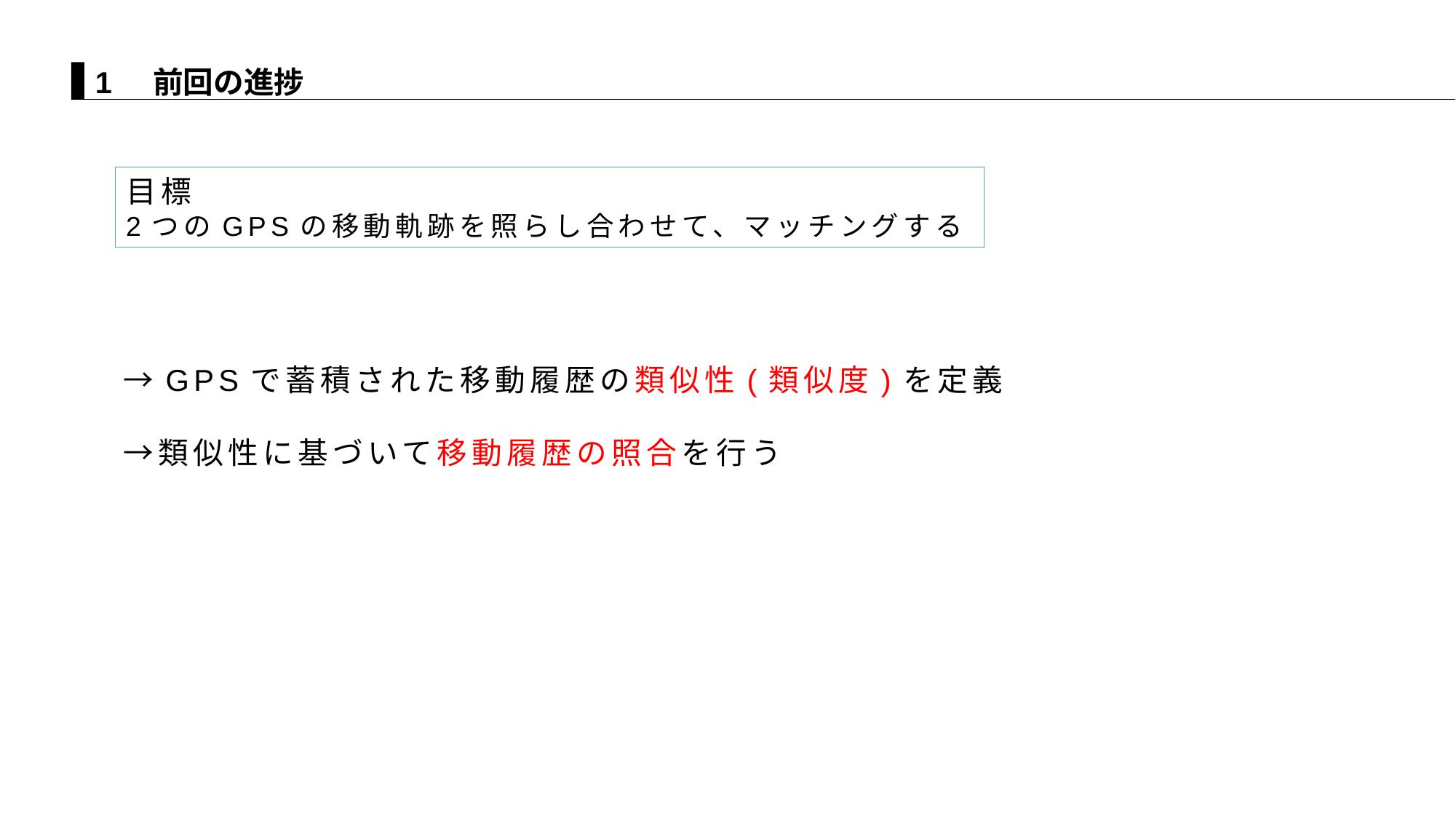

1    前回の進捗

目標
2つのGPSの移動軌跡を照らし合わせて、マッチングする

　→GPSで蓄積された移動履歴の類似性(類似度)を定義

　→類似性に基づいて移動履歴の照合を行う